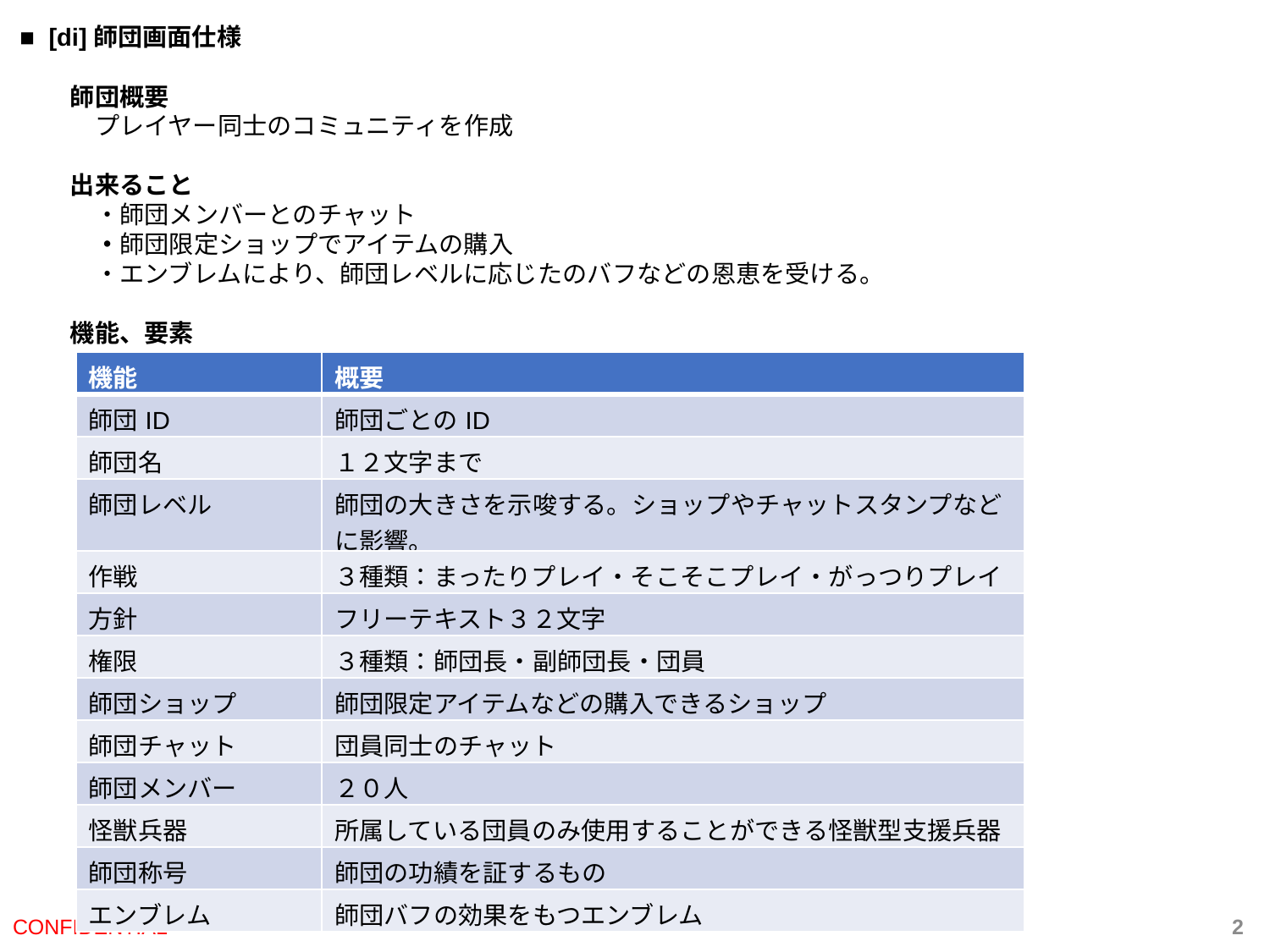

■  [di]師団画面仕様
師団概要
　プレイヤー同士のコミュニティを作成

出来ること
　・師団メンバーとのチャット
　・師団限定ショップでアイテムの購入
　・エンブレムにより、師団レベルに応じたのバフなどの恩恵を受ける。

機能、要素

| 機能 | 概要 |
| --- | --- |
| 師団ID | 師団ごとのID |
| 師団名 | １２文字まで |
| 師団レベル | 師団の大きさを示唆する。ショップやチャットスタンプなどに影響。 |
| 作戦 | ３種類：まったりプレイ・そこそこプレイ・がっつりプレイ |
| 方針 | フリーテキスト３２文字 |
| 権限 | ３種類：師団長・副師団長・団員 |
| 師団ショップ | 師団限定アイテムなどの購入できるショップ |
| 師団チャット | 団員同士のチャット |
| 師団メンバー | ２０人 |
| 怪獣兵器 | 所属している団員のみ使用することができる怪獣型支援兵器 |
| 師団称号 | 師団の功績を証するもの |
| エンブレム | 師団バフの効果をもつエンブレム |
CONFIDENTIAL
2